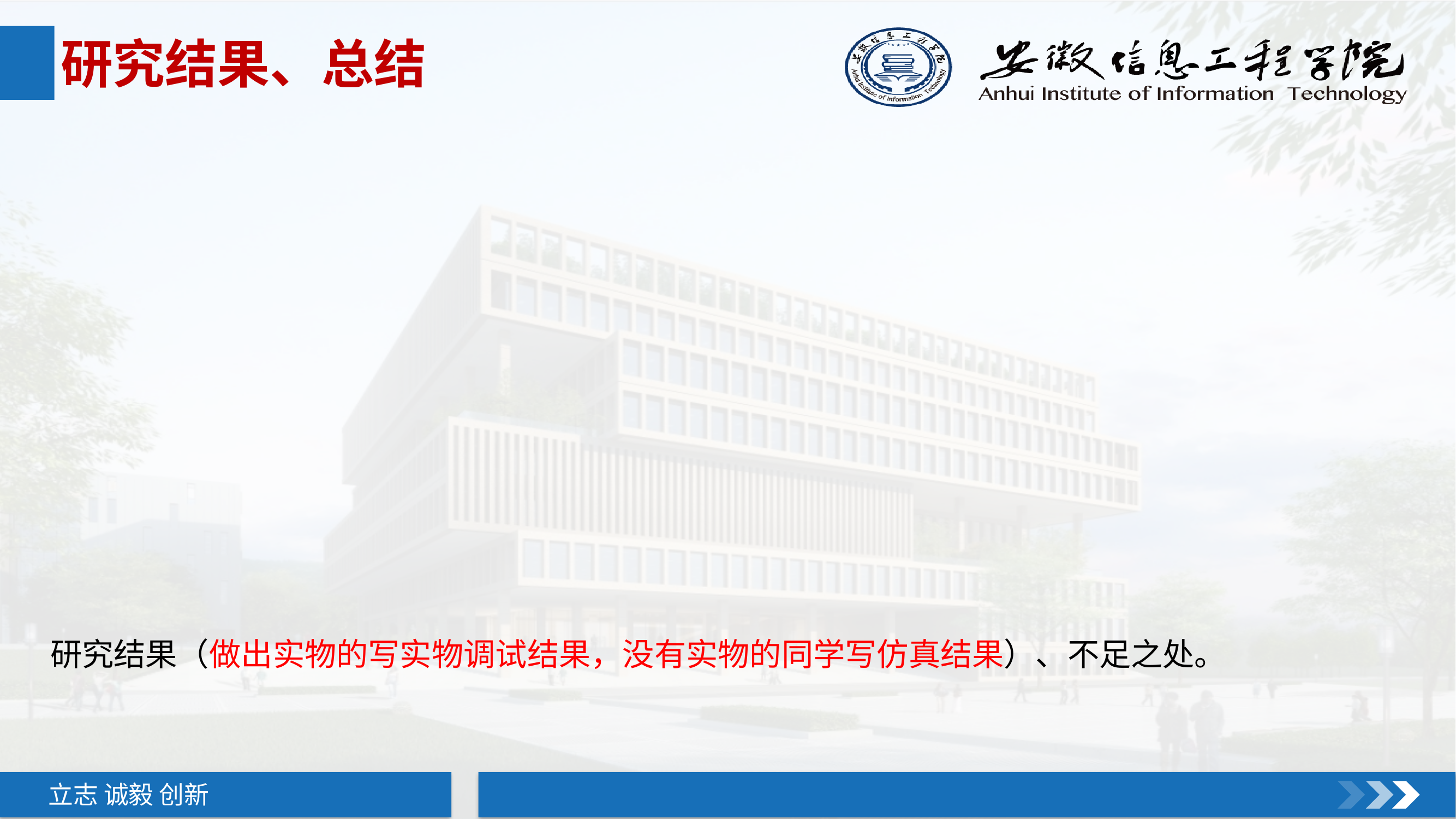

研究结果、总结

研究结果（做出实物的写实物调试结果，没有实物的同学写仿真结果）、不足之处。